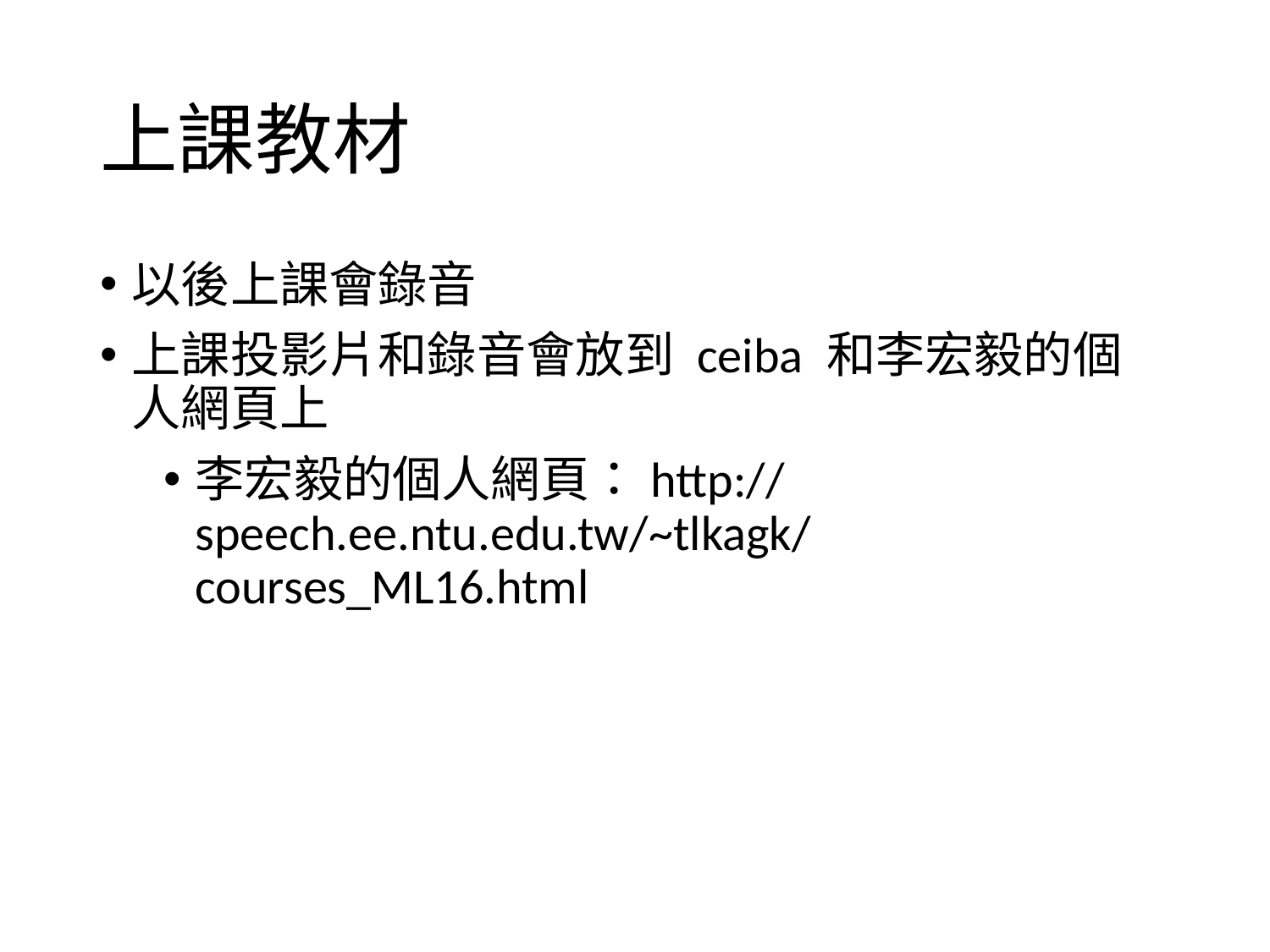

# 上課教材
以後上課會錄音
上課投影片和錄音會放到 ceiba 和李宏毅的個人網頁上
李宏毅的個人網頁：http://speech.ee.ntu.edu.tw/~tlkagk/courses_ML16.html